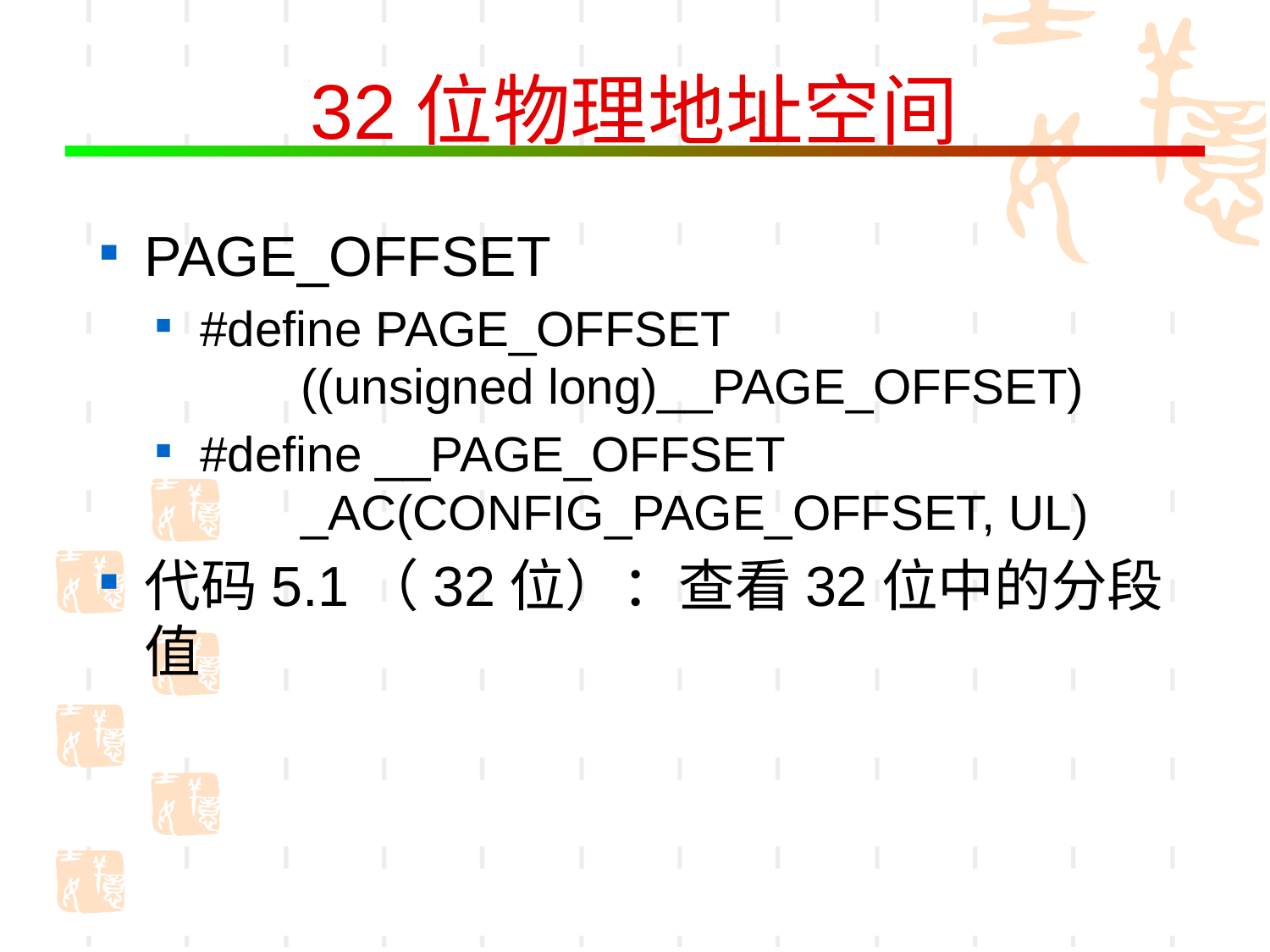

# 32位物理地址空间
PAGE_OFFSET
#define PAGE_OFFSET 			  			((unsigned long)__PAGE_OFFSET)
#define __PAGE_OFFSET		            			_AC(CONFIG_PAGE_OFFSET, UL)
代码5.1（32位）：查看32位中的分段值